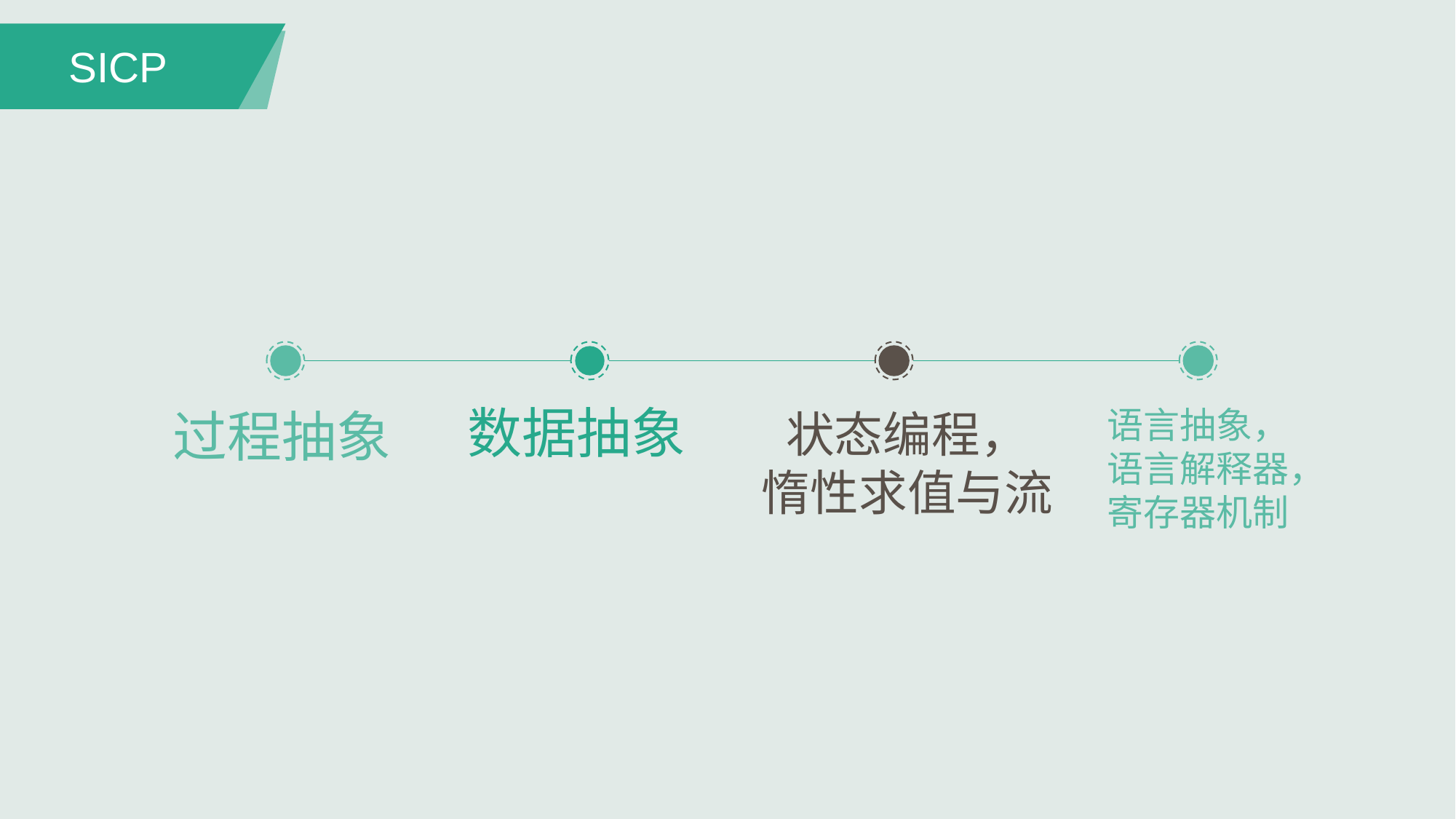

SICP

数据抽象
过程抽象
语言抽象，语言解释器，寄存器机制
状态编程，
惰性求值与流